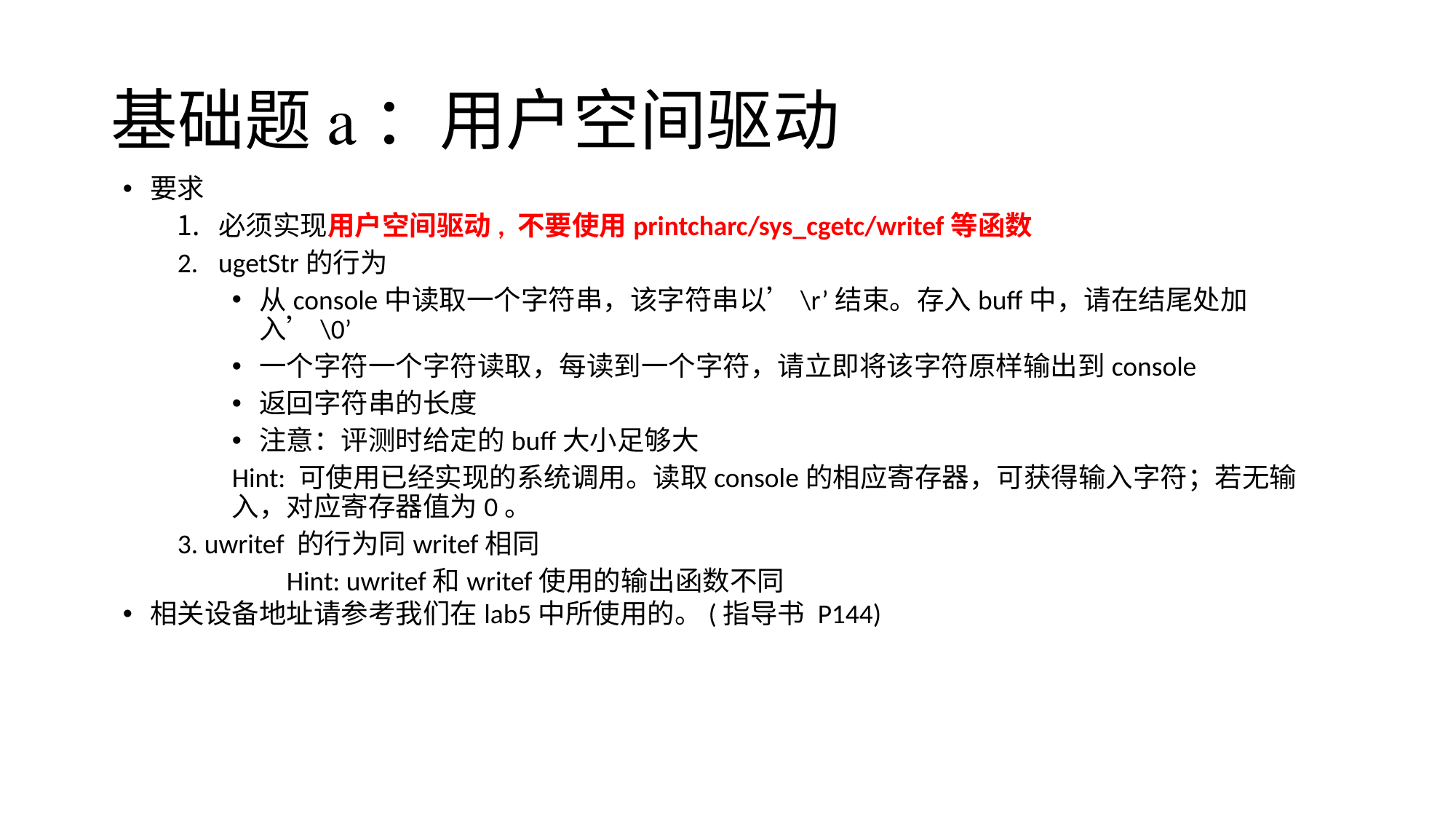

# 基础题a：用户空间驱动
要求
必须实现用户空间驱动, 不要使用printcharc/sys_cgetc/writef等函数
ugetStr的行为
从console中读取一个字符串，该字符串以’\r’结束。存入buff中，请在结尾处加入’\0’
一个字符一个字符读取，每读到一个字符，请立即将该字符原样输出到console
返回字符串的长度
注意：评测时给定的buff大小足够大
Hint: 可使用已经实现的系统调用。读取console的相应寄存器，可获得输入字符；若无输入，对应寄存器值为0。
3. uwritef 的行为同writef相同
	Hint: uwritef和writef使用的输出函数不同
相关设备地址请参考我们在lab5中所使用的。(指导书 P144)